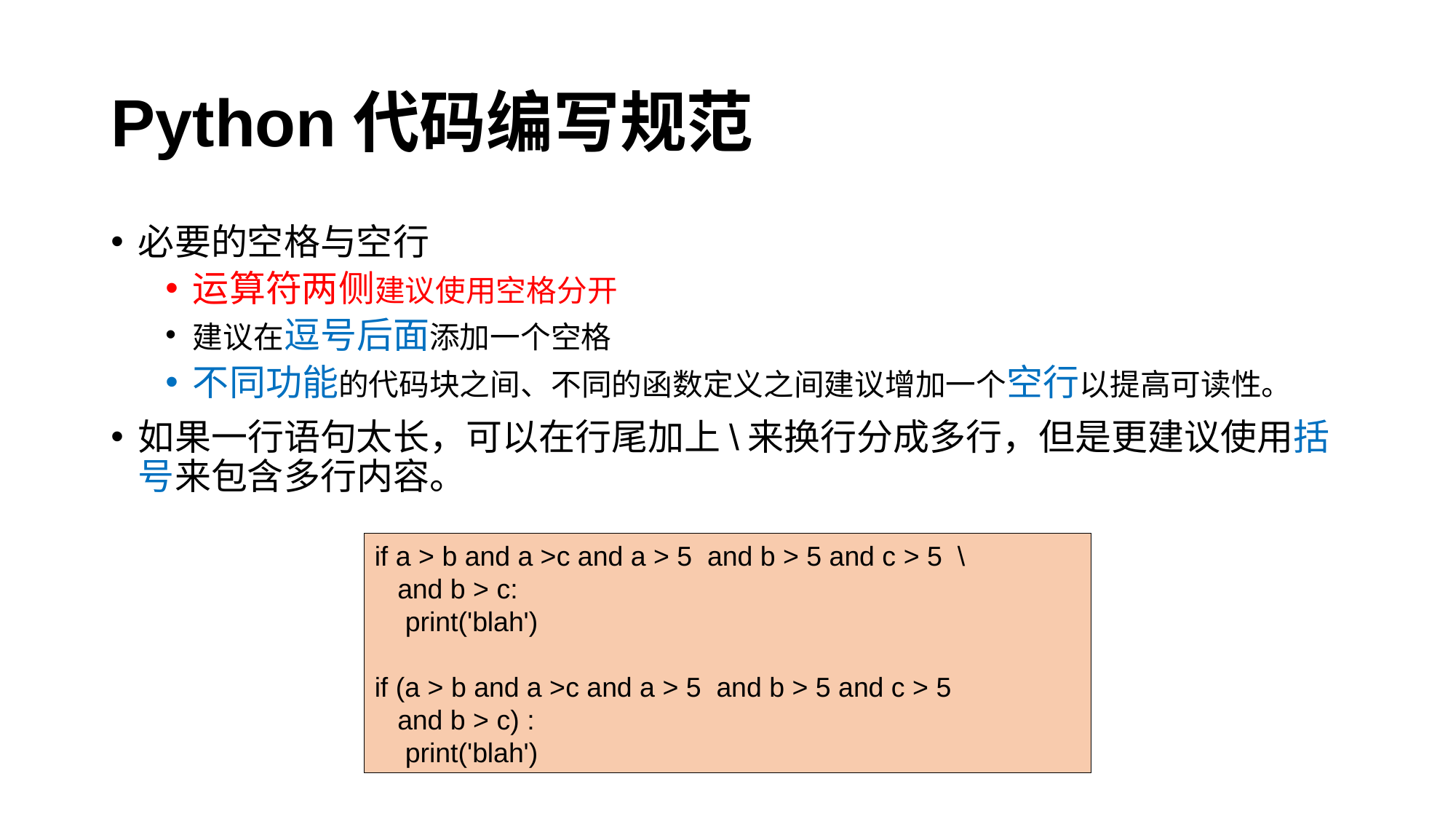

# Python代码编写规范
必要的空格与空行
运算符两侧建议使用空格分开
建议在逗号后面添加一个空格
不同功能的代码块之间、不同的函数定义之间建议增加一个空行以提高可读性。
如果一行语句太长，可以在行尾加上\来换行分成多行，但是更建议使用括号来包含多行内容。

if a > b and a >c and a > 5  and b > 5 and c > 5  \
   and b > c:
    print('blah')

if (a > b and a >c and a > 5  and b > 5 and c > 5
   and b > c) :
    print('blah')